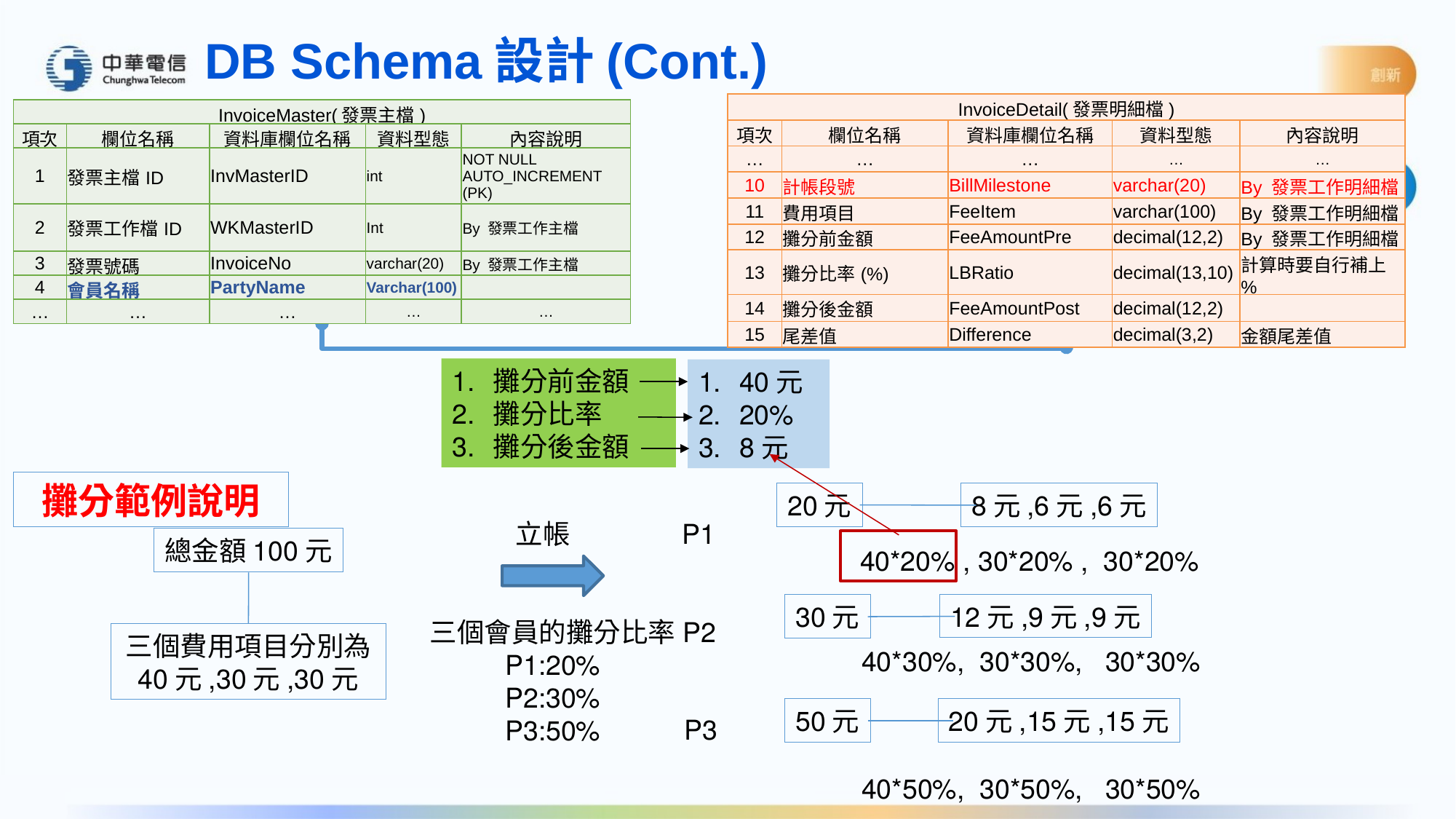

DB Schema設計(Cont.)
| InvoiceDetail(發票明細檔) |  |  |  |  |
| --- | --- | --- | --- | --- |
| 項次 | 欄位名稱 | 資料庫欄位名稱 | 資料型態 | 內容說明 |
| … | … | … | … | … |
| 10 | 計帳段號 | BillMilestone | varchar(20) | By 發票工作明細檔 |
| 11 | 費用項目 | FeeItem | varchar(100) | By 發票工作明細檔 |
| 12 | 攤分前金額 | FeeAmountPre | decimal(12,2) | By 發票工作明細檔 |
| 13 | 攤分比率(%) | LBRatio | decimal(13,10) | 計算時要自行補上% |
| 14 | 攤分後金額 | FeeAmountPost | decimal(12,2) |  |
| 15 | 尾差值 | Difference | decimal(3,2) | 金額尾差值 |
| InvoiceMaster(發票主檔) |  |  |  |  |
| --- | --- | --- | --- | --- |
| 項次 | 欄位名稱 | 資料庫欄位名稱 | 資料型態 | 內容說明 |
| 1 | 發票主檔ID | InvMasterID | int | NOT NULL AUTO\_INCREMENT (PK) |
| 2 | 發票工作檔ID | WKMasterID | Int | By 發票工作主檔 |
| 3 | 發票號碼 | InvoiceNo | varchar(20) | By 發票工作主檔 |
| 4 | 會員名稱 | PartyName | Varchar(100) |  |
| … | … | … | … | … |
攤分前金額
攤分比率
攤分後金額
40元
20%
8元
攤分範例說明
20元
8元,6元,6元
立帳
P1
總金額100元

40*20% , 30*20% ,  30*20%

12元,9元,9元
30元
P2
三個會員的攤分比率
P1:20%
P2:30%
P3:50%
三個費用項目分別為
40元,30元,30元
40*30%,  30*30%,   30*30%
50元
20元,15元,15元
P3
40*50%,  30*50%,   30*50%